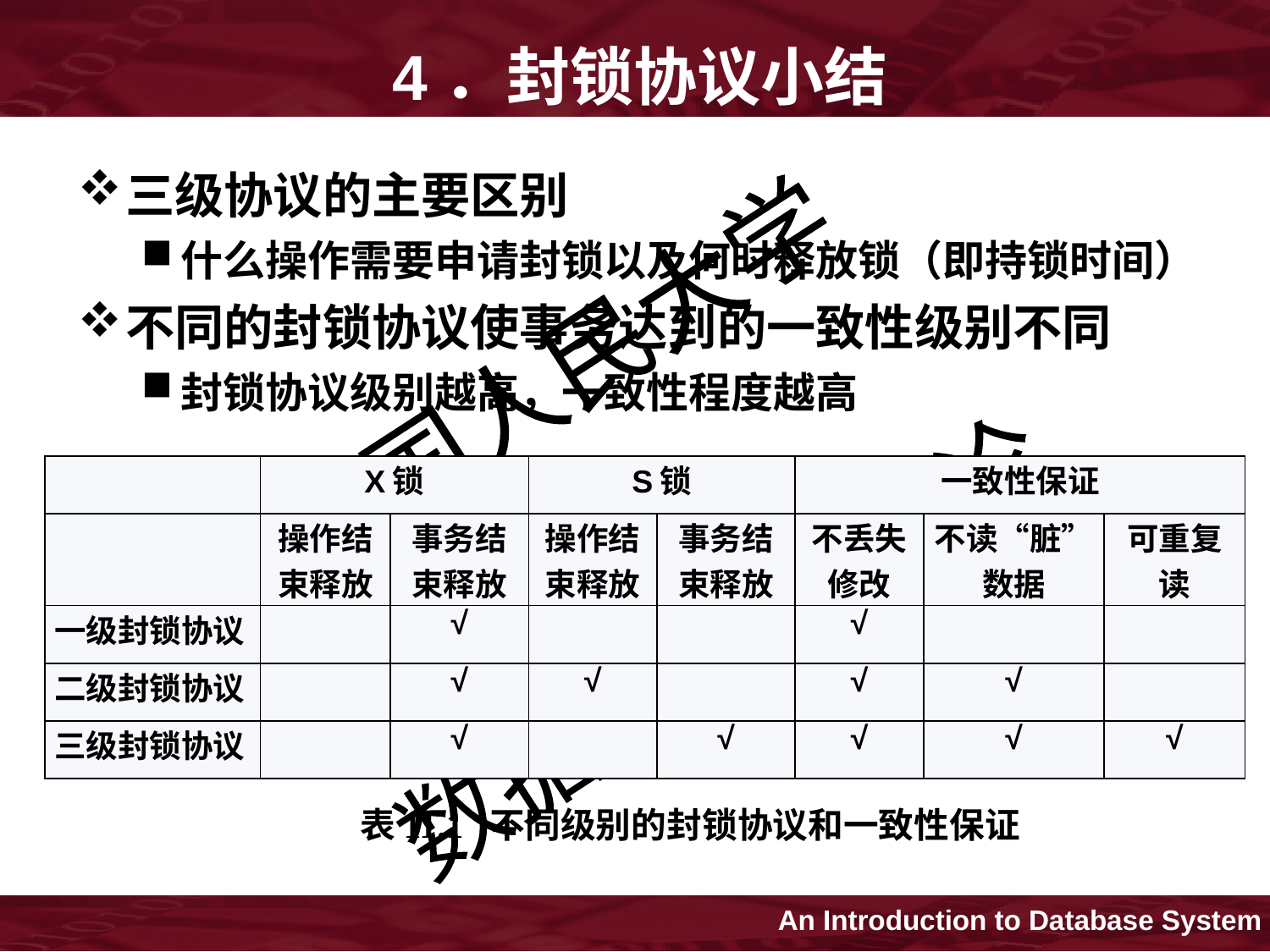

4．封锁协议小结
三级协议的主要区别
什么操作需要申请封锁以及何时释放锁（即持锁时间）
不同的封锁协议使事务达到的一致性级别不同
封锁协议级别越高，一致性程度越高
|  | X锁 |  | S锁 |  | 一致性保证 |  |  |
| --- | --- | --- | --- | --- | --- | --- | --- |
|  | 操作结束释放 | 事务结束释放 | 操作结束释放 | 事务结束释放 | 不丢失 修改 | 不读“脏”数据 | 可重复 读 |
| 一级封锁协议 |  | √ |  |  | √ |  |  |
| 二级封锁协议 |  | √ | √ |  | √ | √ |  |
| 三级封锁协议 |  | √ |  | √ | √ | √ | √ |
表11.1  不同级别的封锁协议和一致性保证